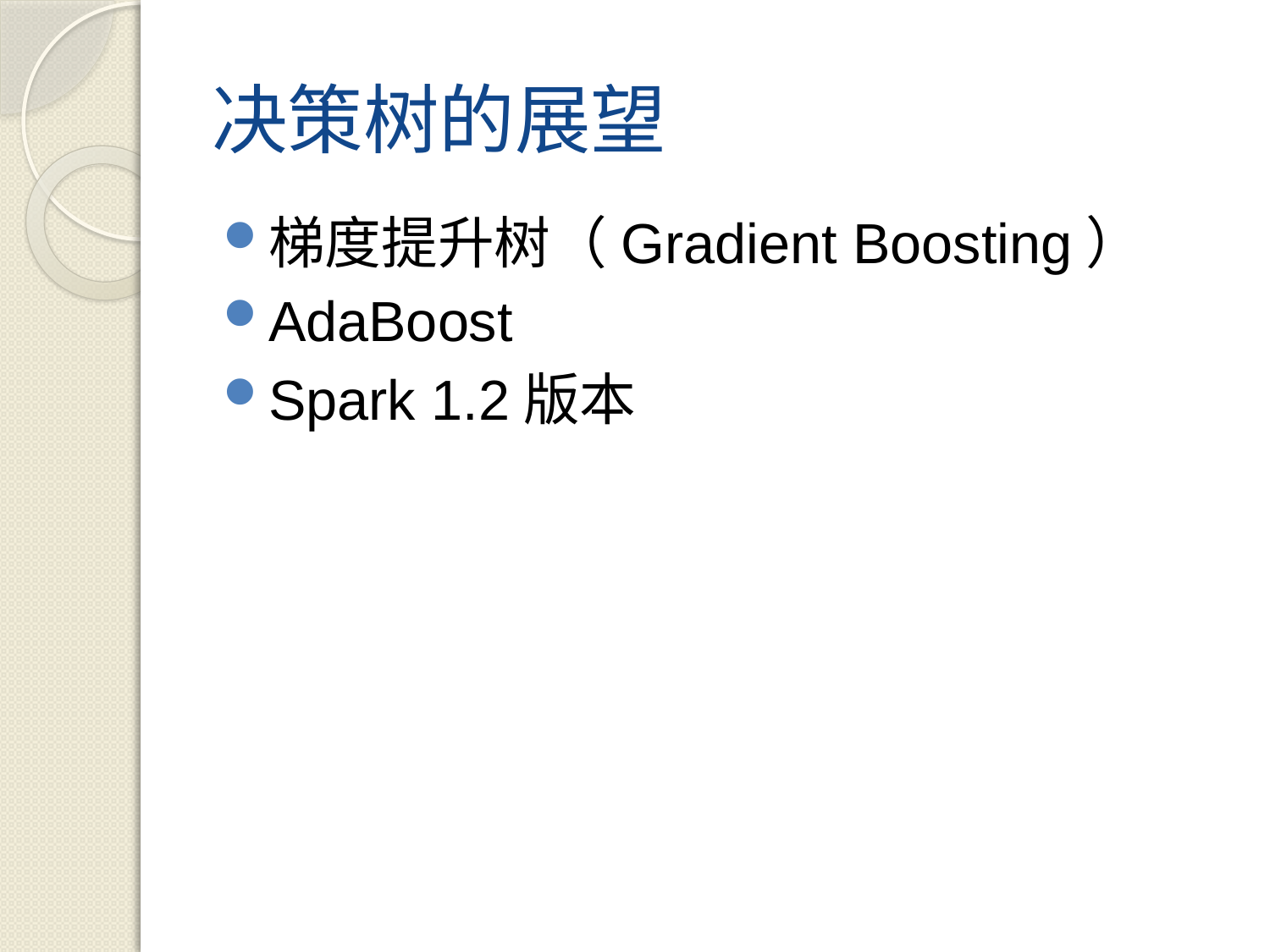

# 决策树的展望
梯度提升树（Gradient Boosting）
AdaBoost
Spark 1.2版本